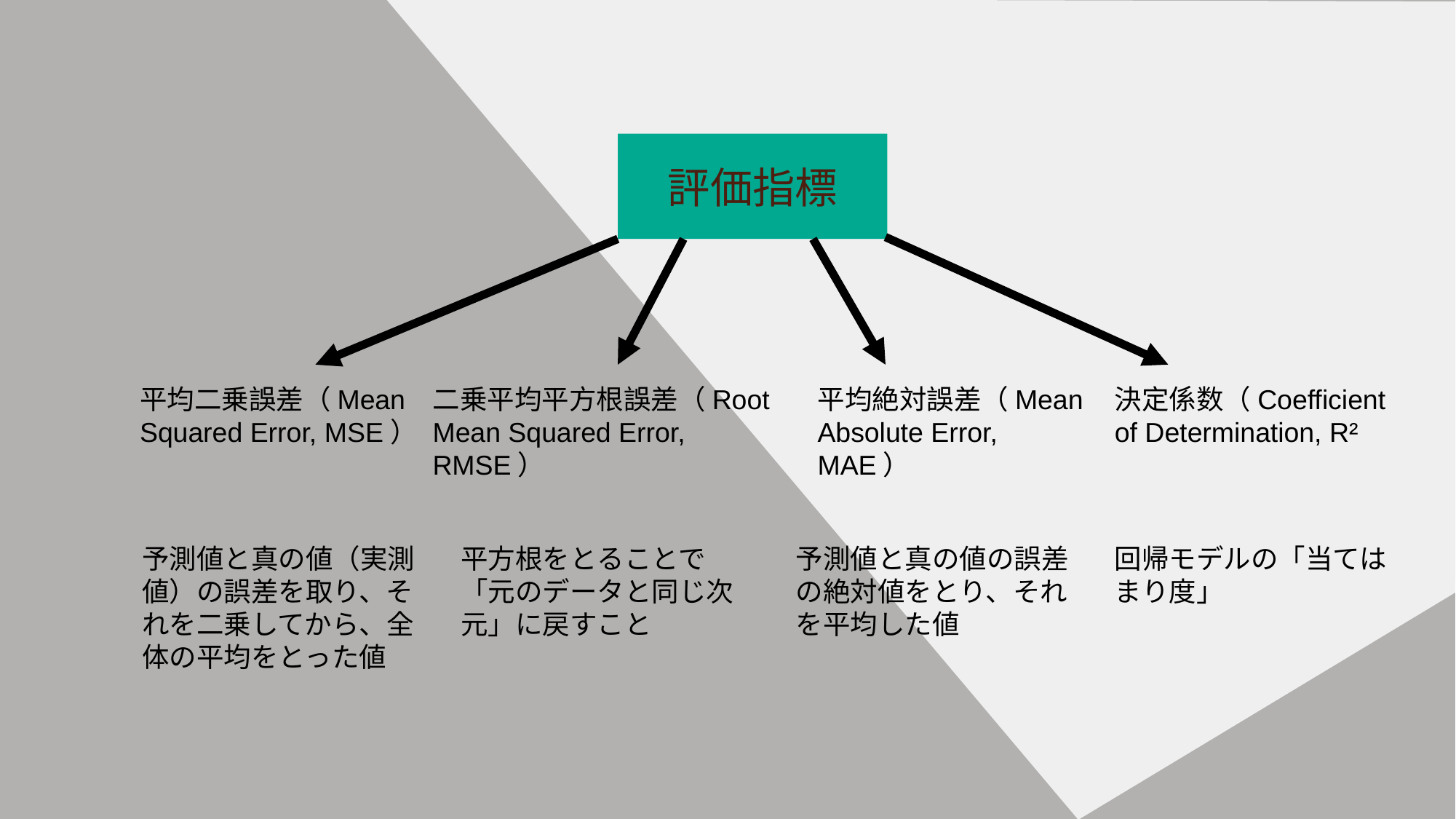

評価指標
平均二乗誤差（Mean Squared Error, MSE）
二乗平均平方根誤差（Root Mean Squared Error, RMSE）
平均絶対誤差（Mean Absolute Error,　MAE）
決定係数（Coefficient of Determination, R²
予測値と真の値（実測値）の誤差を取り、それを二乗してから、全体の平均をとった値
回帰モデルの「当てはまり度」
予測値と真の値の誤差の絶対値をとり、それを平均した値
平方根をとることで「元のデータと同じ次元」に戻すこと